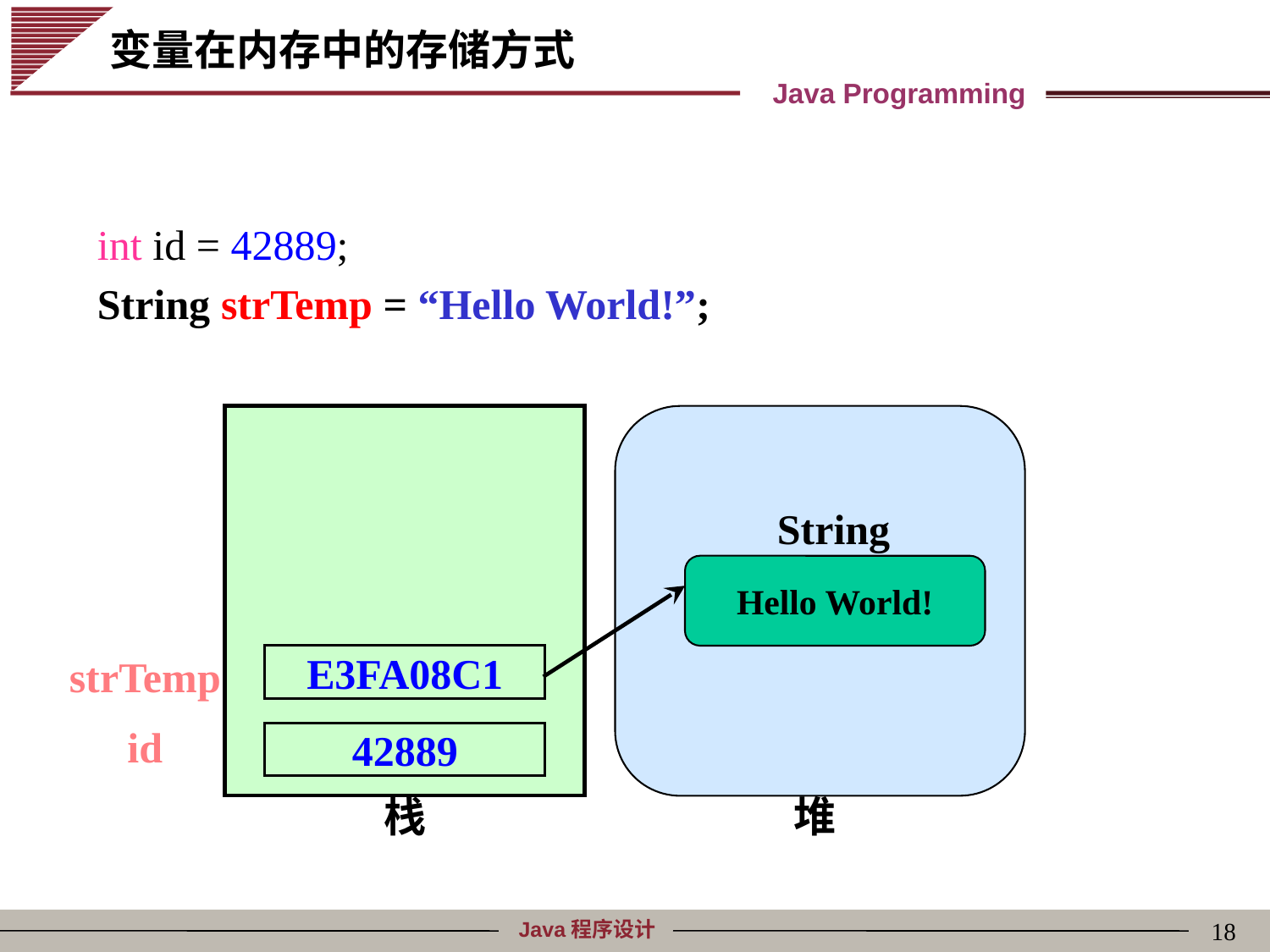

变量在内存中的存储方式
int id = 42889;
String strTemp = “Hello World!”;

strTemp
E3FA08C1
id
42889
栈

String
Hello World!

堆